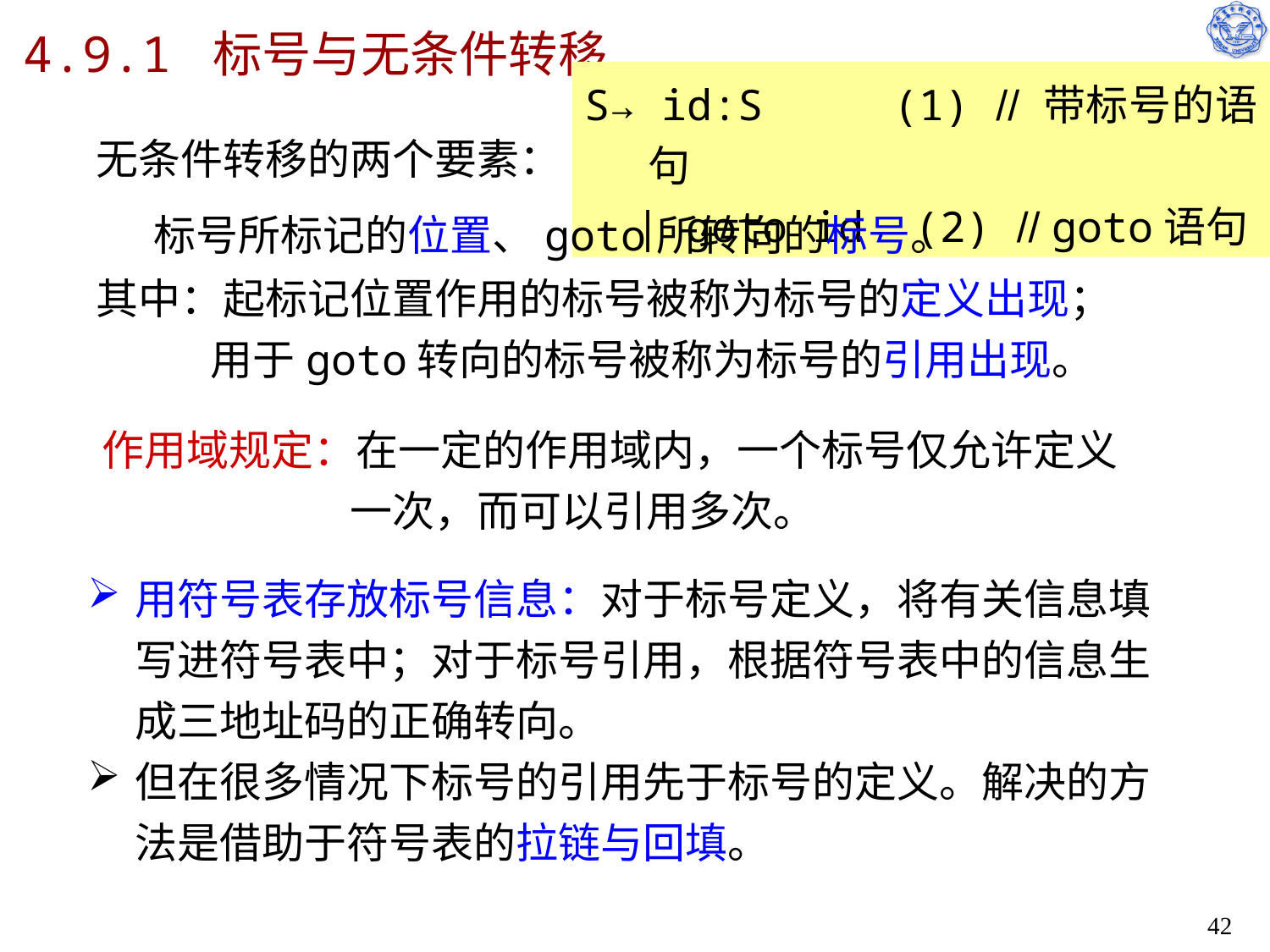

# 4.9.1 标号与无条件转移
S→ id:S     (1) // 带标号的语句
  | goto id  (2) // goto语句
无条件转移的两个要素：
        标号所标记的位置、goto所转向的标号。
其中：起标记位置作用的标号被称为标号的定义出现；
           用于goto转向的标号被称为标号的引用出现。
作用域规定：在一定的作用域内，一个标号仅允许定义
                         一次，而可以引用多次。
用符号表存放标号信息：对于标号定义，将有关信息填写进符号表中；对于标号引用，根据符号表中的信息生成三地址码的正确转向。
但在很多情况下标号的引用先于标号的定义。解决的方法是借助于符号表的拉链与回填。
42